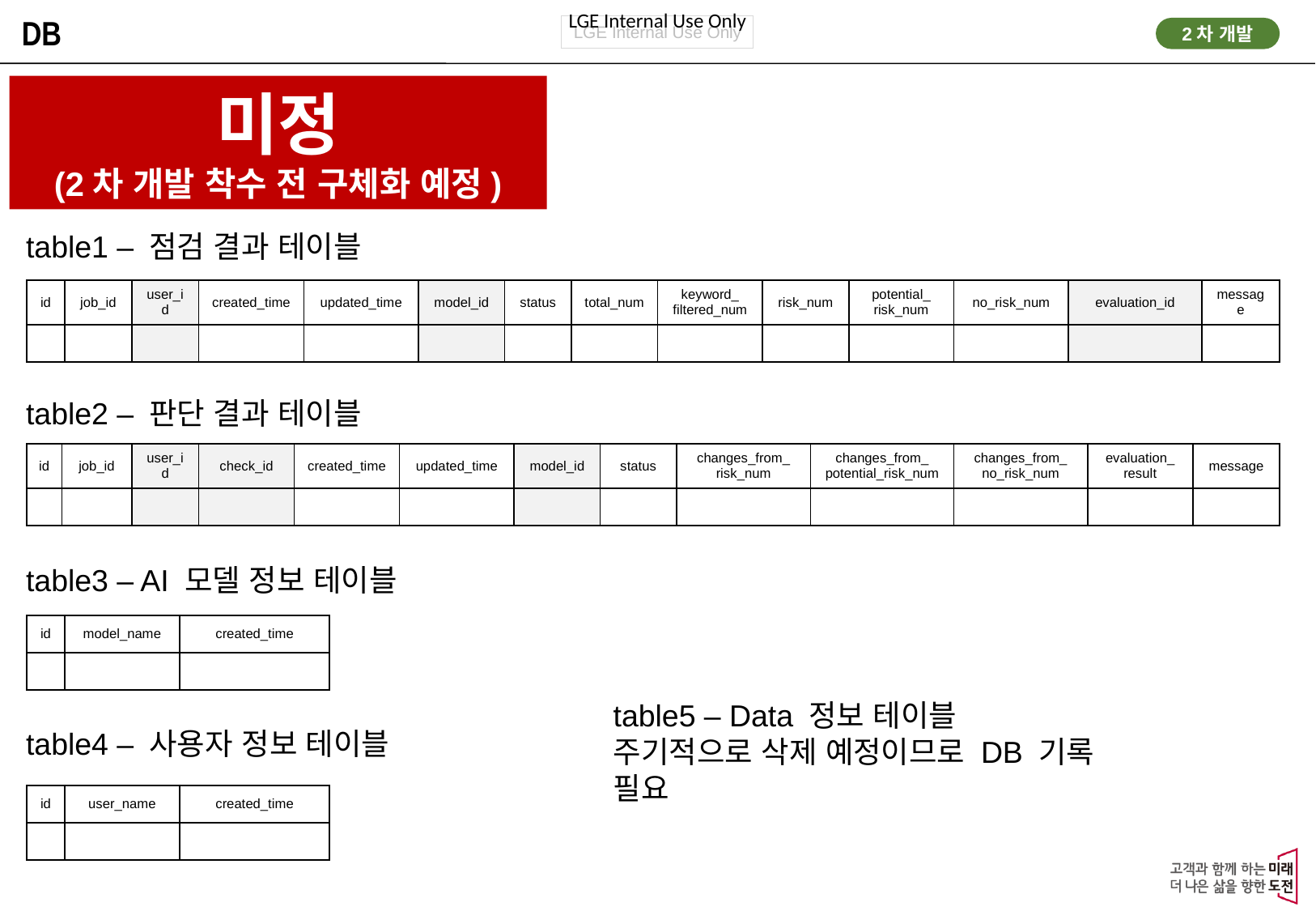

DB
2차 개발
미정
(2차 개발 착수 전 구체화 예정)
table1 – 점검 결과 테이블
| id | job\_id | user\_id | created\_time | updated\_time | model\_id | status | total\_num | keyword\_ filtered\_num | risk\_num | potential\_ risk\_num | no\_risk\_num | evaluation\_id | message |
| --- | --- | --- | --- | --- | --- | --- | --- | --- | --- | --- | --- | --- | --- |
|  |  |  |  |  |  |  |  |  |  |  |  |  |  |
table2 – 판단 결과 테이블
| id | job\_id | user\_id | check\_id | created\_time | updated\_time | model\_id | status | changes\_from\_ risk\_num | changes\_from\_ potential\_risk\_num | changes\_from\_ no\_risk\_num | evaluation\_ result | message |
| --- | --- | --- | --- | --- | --- | --- | --- | --- | --- | --- | --- | --- |
|  |  |  |  |  |  |  |  |  |  |  |  |  |
table3 – AI 모델 정보 테이블
| id | model\_name | created\_time |
| --- | --- | --- |
|  |  |  |
table5 – Data 정보 테이블
주기적으로 삭제 예정이므로 DB 기록 필요
table4 – 사용자 정보 테이블
| id | user\_name | created\_time |
| --- | --- | --- |
|  |  |  |